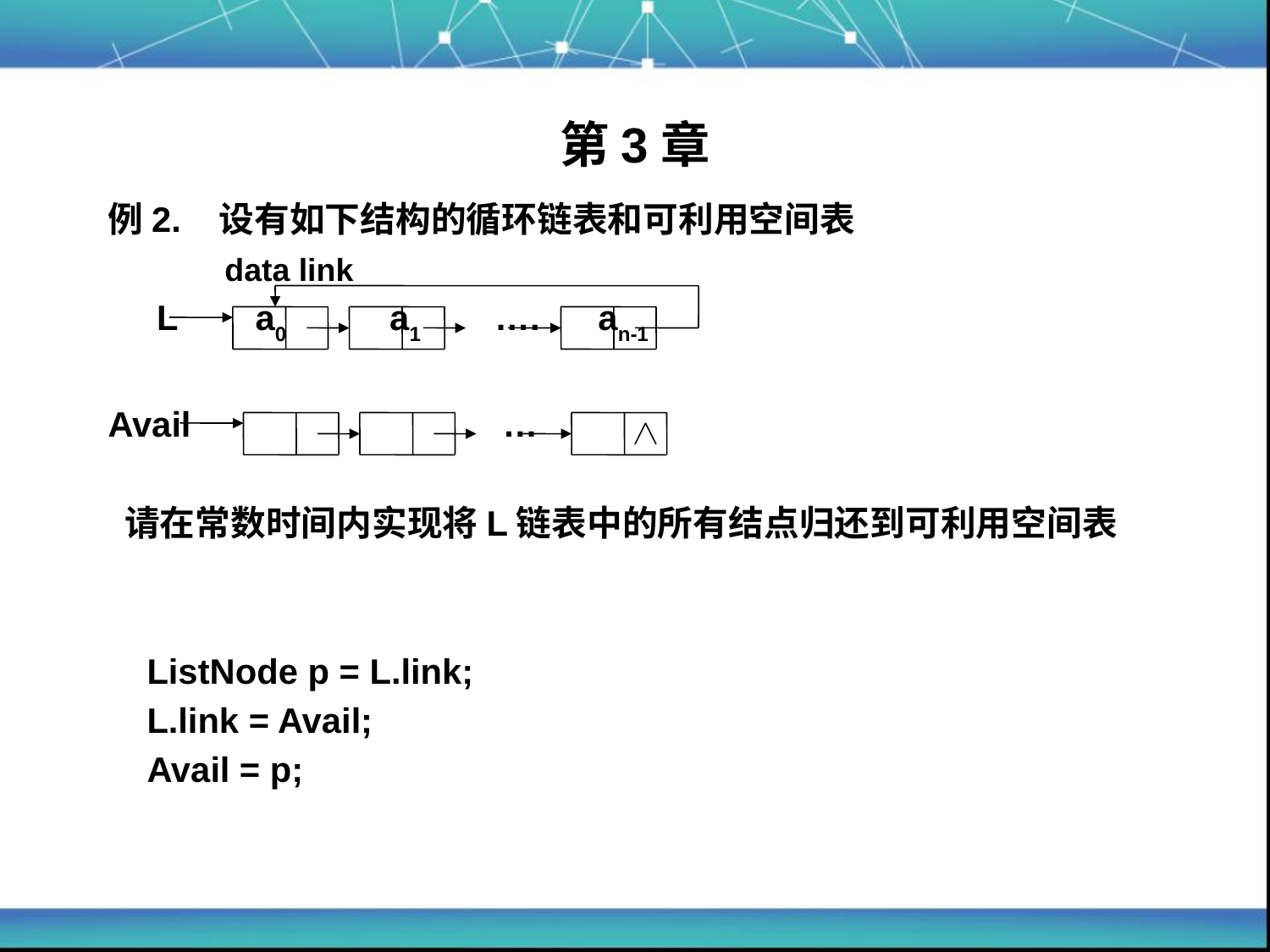

第3章
例2.   设有如下结构的循环链表和可利用空间表
            data link
     L        a0           a1        ….      an-1

Avail                                …

 请在常数时间内实现将L链表中的所有结点归还到可利用空间表

    ListNode p = L.link;
    L.link = Avail;
    Avail = p;